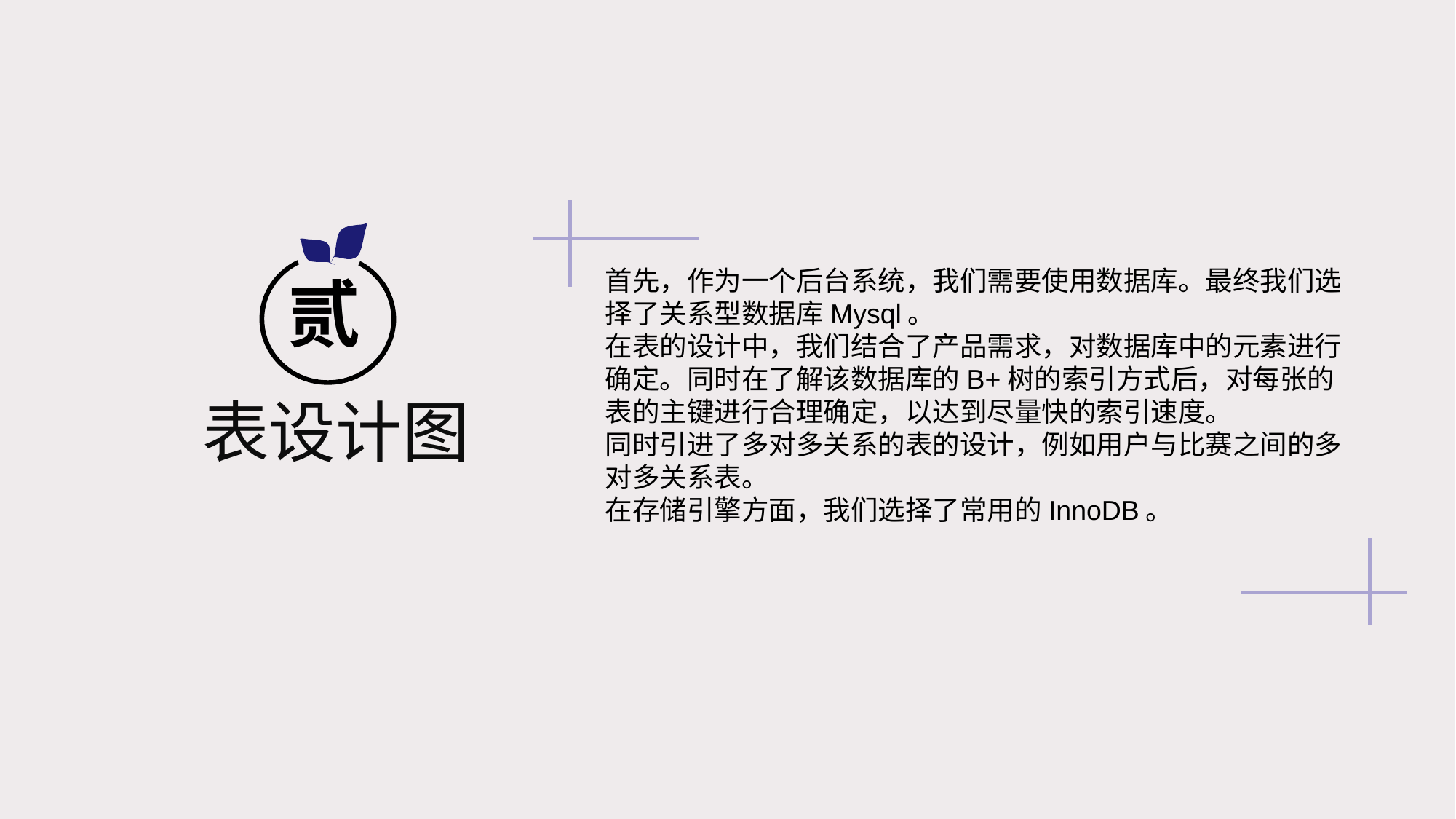

贰
首先，作为一个后台系统，我们需要使用数据库。最终我们选择了关系型数据库Mysql。
在表的设计中，我们结合了产品需求，对数据库中的元素进行确定。同时在了解该数据库的B+树的索引方式后，对每张的表的主键进行合理确定，以达到尽量快的索引速度。
同时引进了多对多关系的表的设计，例如用户与比赛之间的多对多关系表。
在存储引擎方面，我们选择了常用的InnoDB。
表设计图